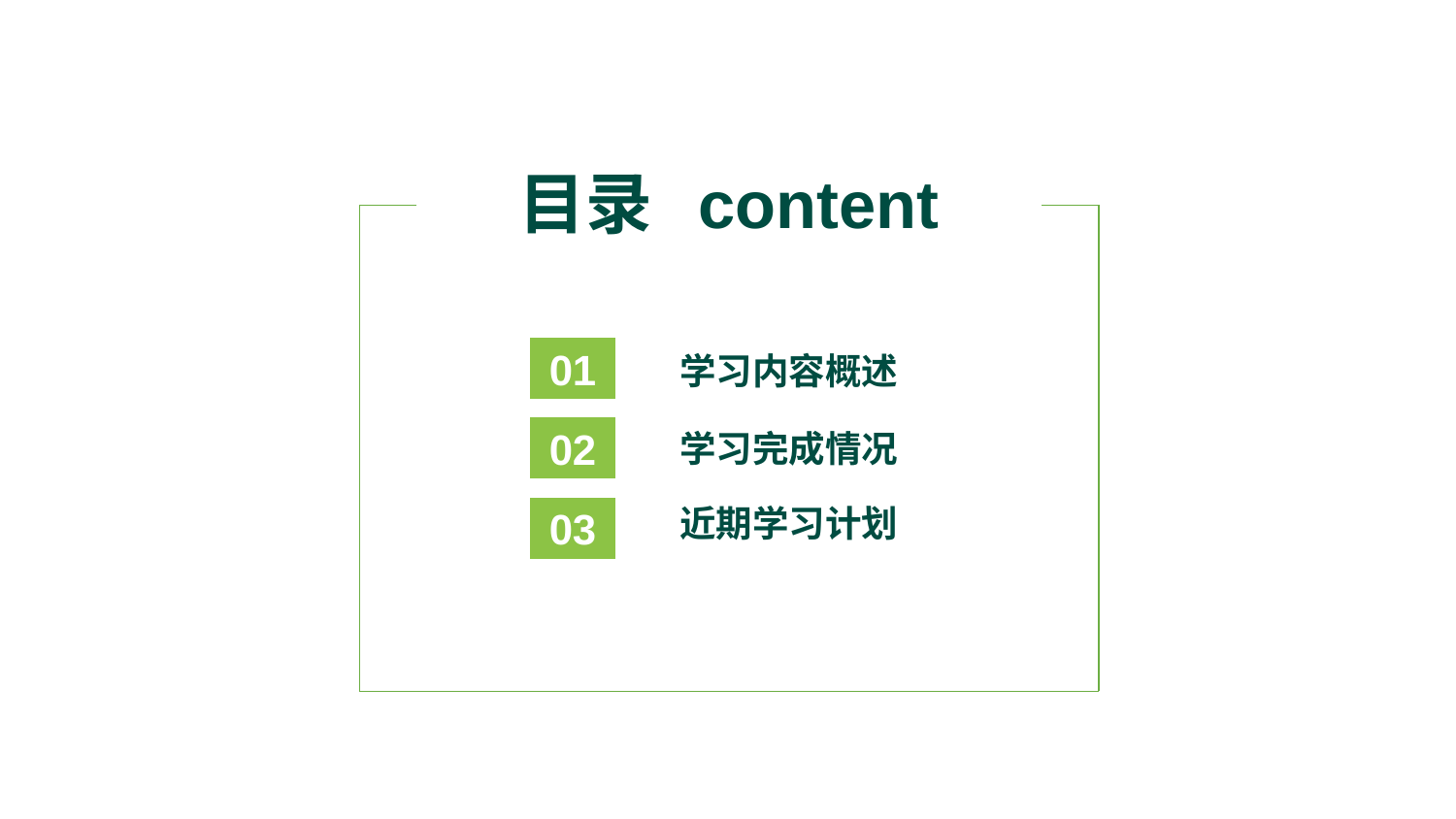

目录  content
01
学习内容概述
02
学习完成情况
近期学习计划
03